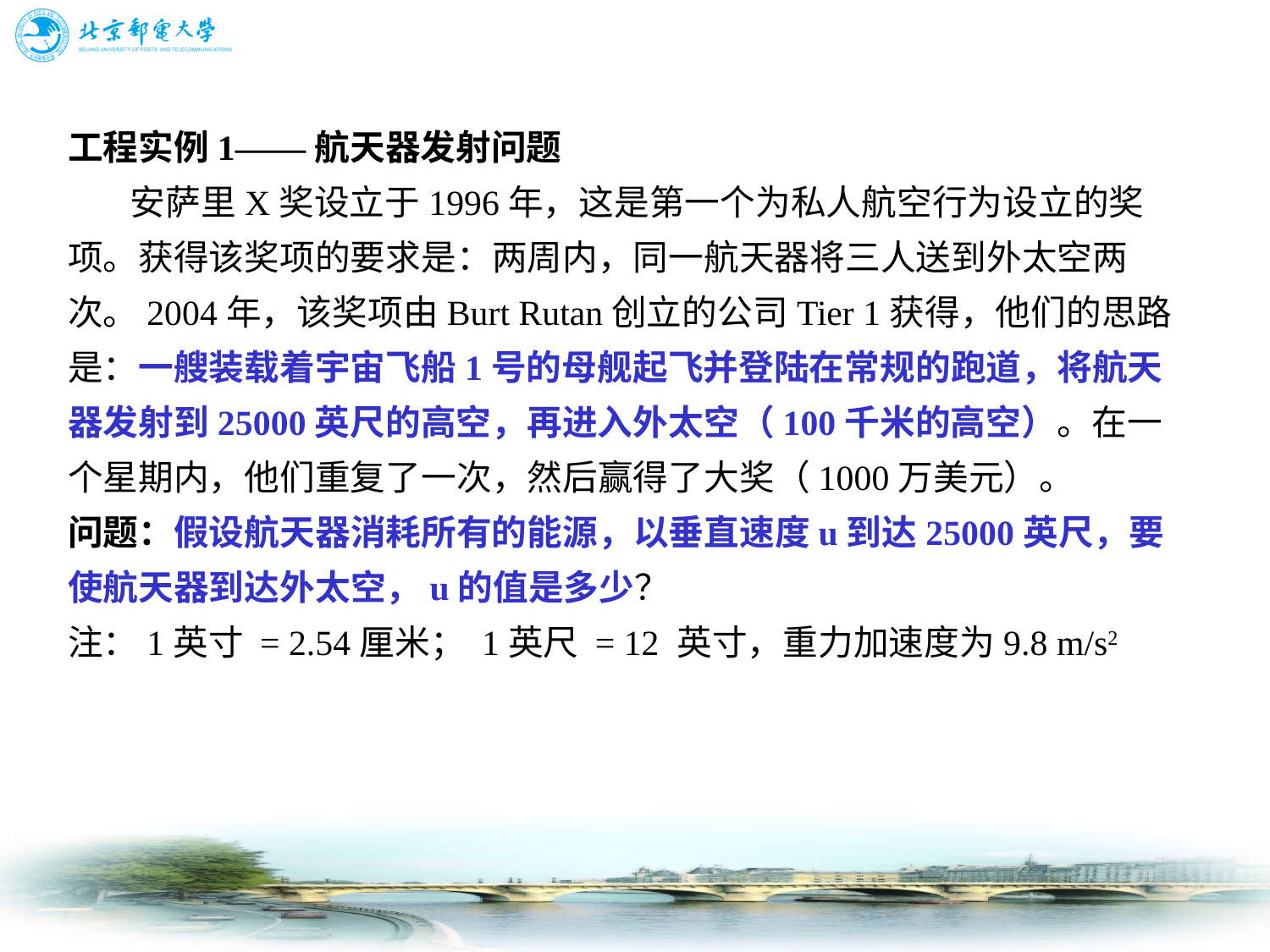

# 工程实例1——航天器发射问题 安萨里X奖设立于1996年，这是第一个为私人航空行为设立的奖项。获得该奖项的要求是：两周内，同一航天器将三人送到外太空两次。2004年，该奖项由Burt Rutan创立的公司Tier 1获得，他们的思路是：一艘装载着宇宙飞船1号的母舰起飞并登陆在常规的跑道，将航天器发射到25000英尺的高空，再进入外太空（100千米的高空）。在一个星期内，他们重复了一次，然后赢得了大奖（1000万美元）。 问题：假设航天器消耗所有的能源，以垂直速度u到达25000英尺，要使航天器到达外太空，u的值是多少？ 注：1英寸 = 2.54厘米； 1英尺 = 12 英寸，重力加速度为9.8 m/s2